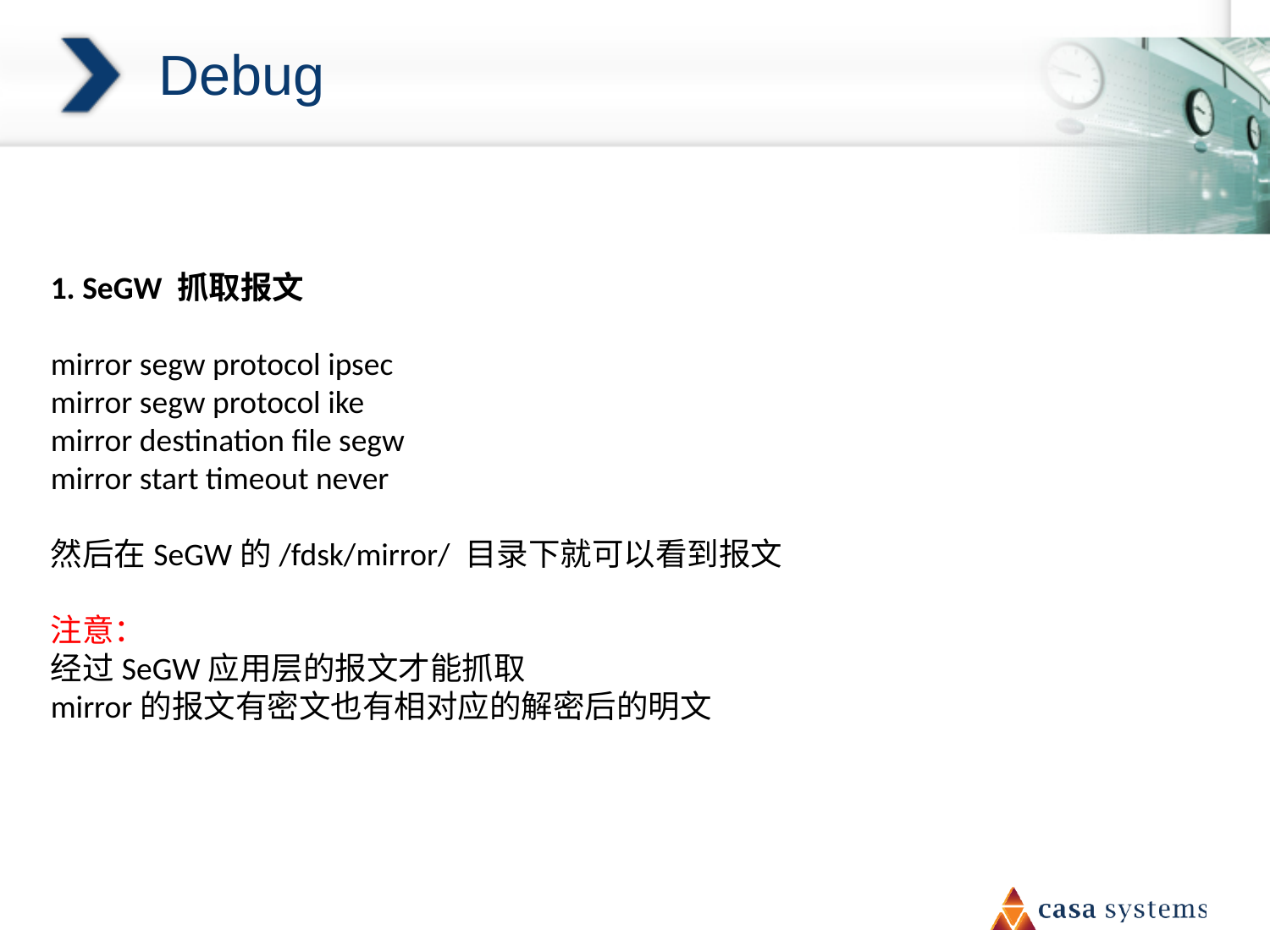

# Debug

1. SeGW 抓取报文

mirror segw protocol ipsec
mirror segw protocol ike
mirror destination file segw
mirror start timeout never

然后在SeGW的/fdsk/mirror/ 目录下就可以看到报文

注意：
经过SeGW应用层的报文才能抓取
mirror的报文有密文也有相对应的解密后的明文